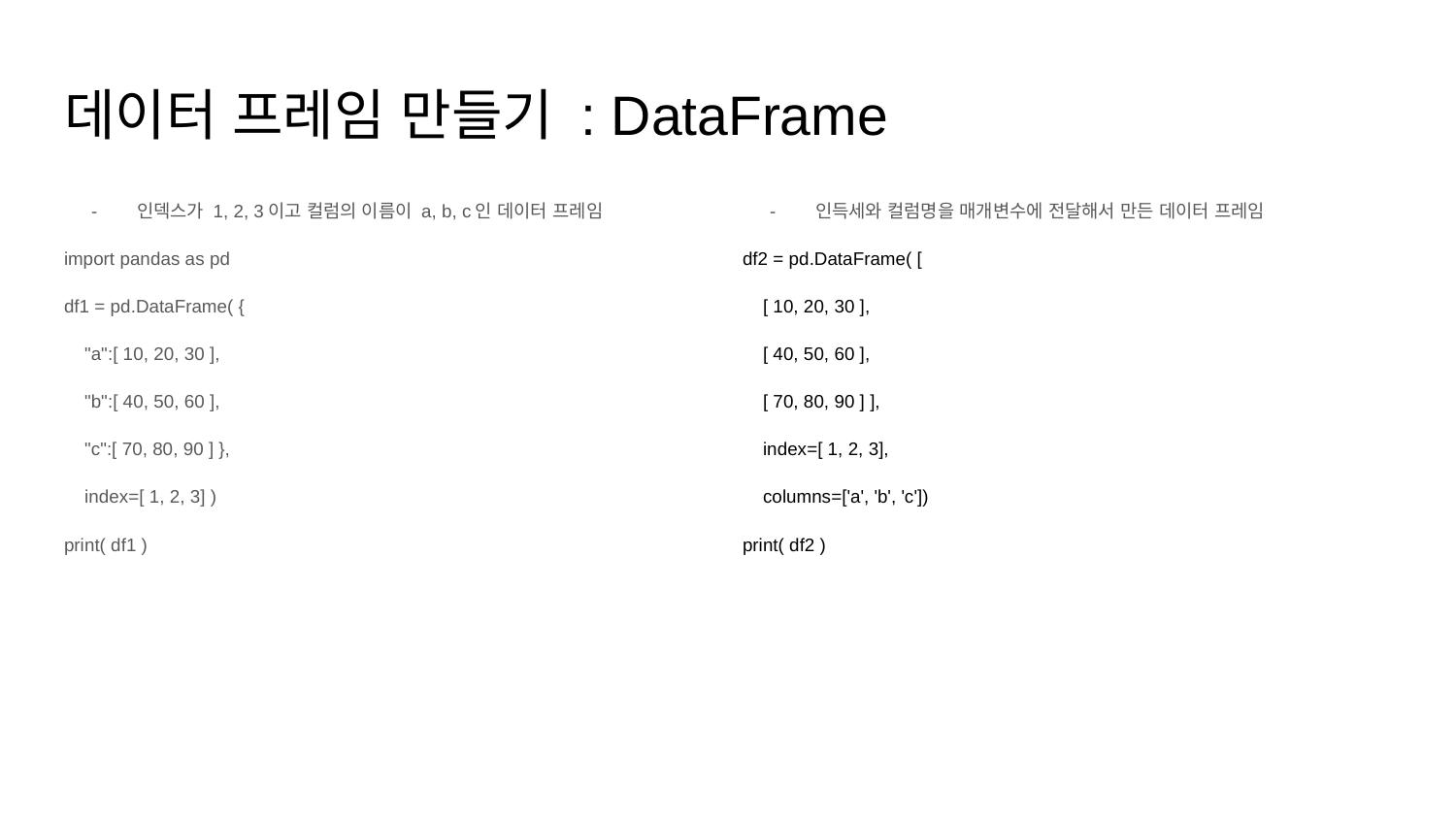

# 데이터 프레임 만들기 : DataFrame
인덱스가 1, 2, 3이고 컬럼의 이름이 a, b, c인 데이터 프레임
import pandas as pd
df1 = pd.DataFrame( {
    "a":[ 10, 20, 30 ],
    "b":[ 40, 50, 60 ],
    "c":[ 70, 80, 90 ] },
    index=[ 1, 2, 3] )
print( df1 )
인득세와 컬럼명을 매개변수에 전달해서 만든 데이터 프레임
df2 = pd.DataFrame( [
    [ 10, 20, 30 ],
    [ 40, 50, 60 ],
    [ 70, 80, 90 ] ],
    index=[ 1, 2, 3],
    columns=['a', 'b', 'c'])
print( df2 )